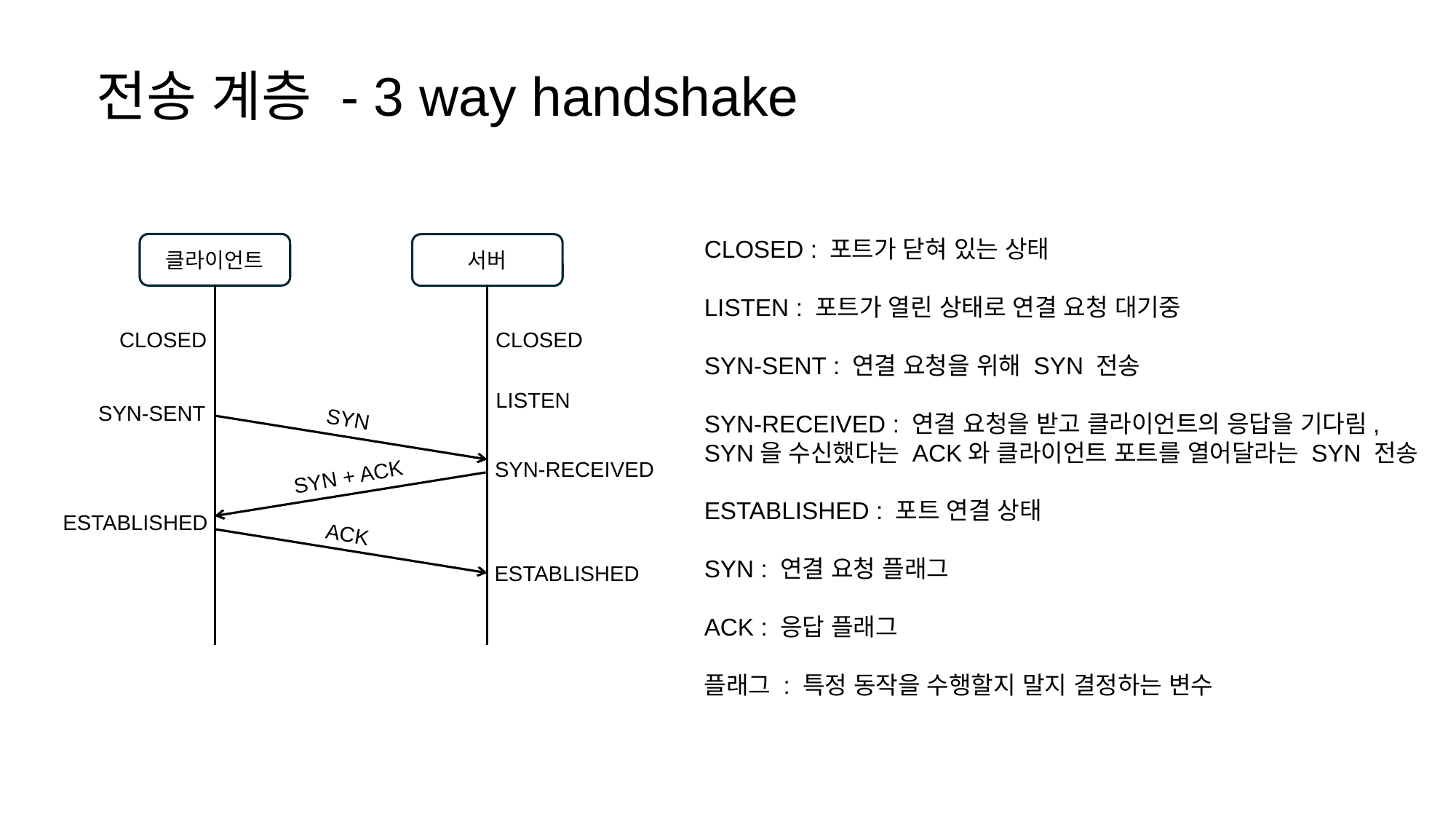

전송 계층 - 3 way handshake
CLOSED : 포트가 닫혀 있는 상태

LISTEN : 포트가 열린 상태로 연결 요청 대기중

SYN-SENT : 연결 요청을 위해 SYN 전송

SYN-RECEIVED : 연결 요청을 받고 클라이언트의 응답을 기다림, SYN을 수신했다는 ACK와 클라이언트 포트를 열어달라는 SYN 전송

ESTABLISHED : 포트 연결 상태

SYN : 연결 요청 플래그

ACK : 응답 플래그

플래그 : 특정 동작을 수행할지 말지 결정하는 변수
클라이언트
서버
CLOSED
CLOSED
LISTEN
SYN-SENT
SYN
SYN-RECEIVED
SYN + ACK
ESTABLISHED
ACK
ESTABLISHED